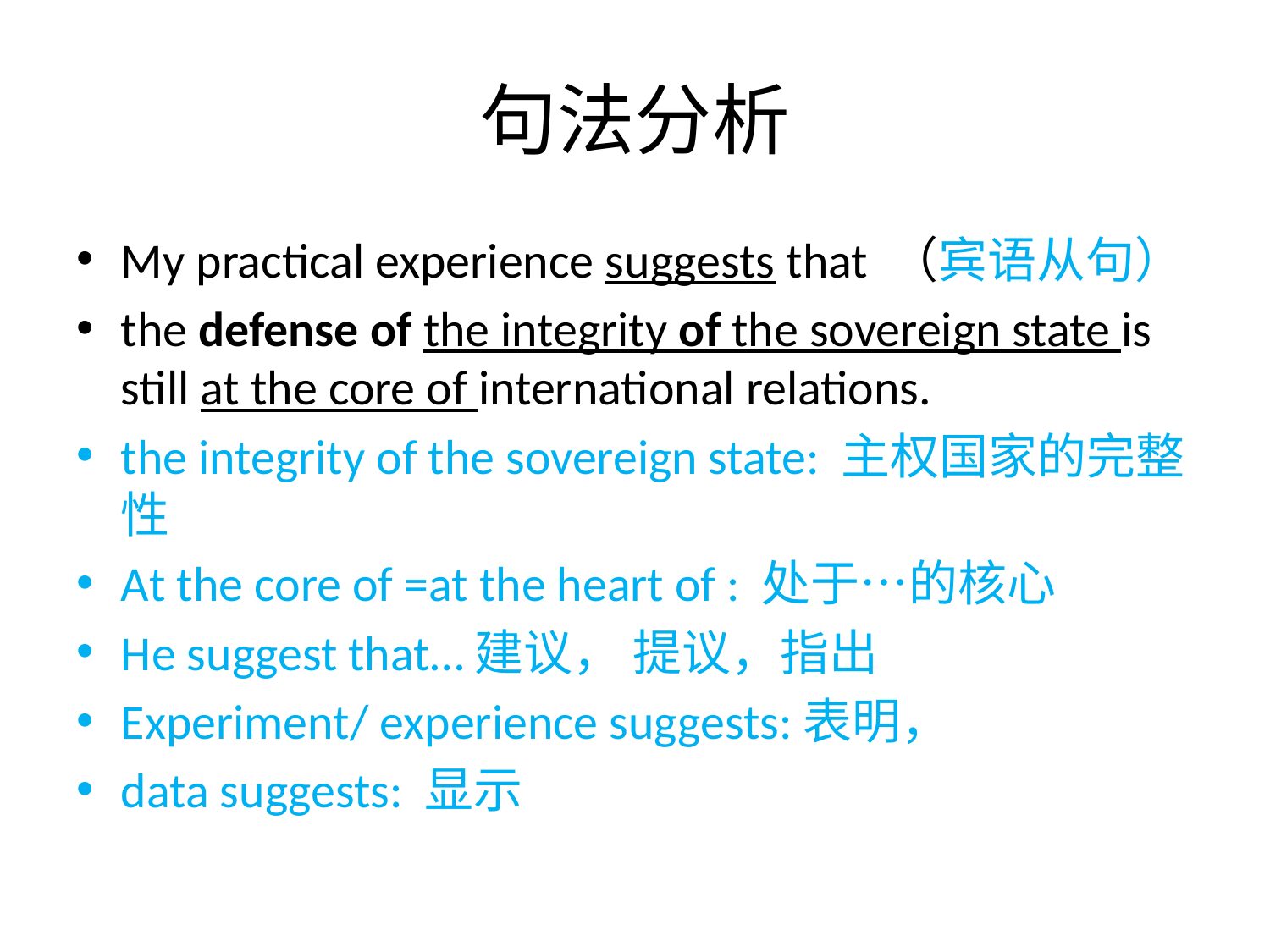

# 句法分析
My practical experience suggests that （宾语从句）
the defense of the integrity of the sovereign state is still at the core of international relations.
the integrity of the sovereign state: 主权国家的完整性
At the core of =at the heart of : 处于…的核心
He suggest that…建议， 提议，指出
Experiment/ experience suggests:表明，
data suggests: 显示